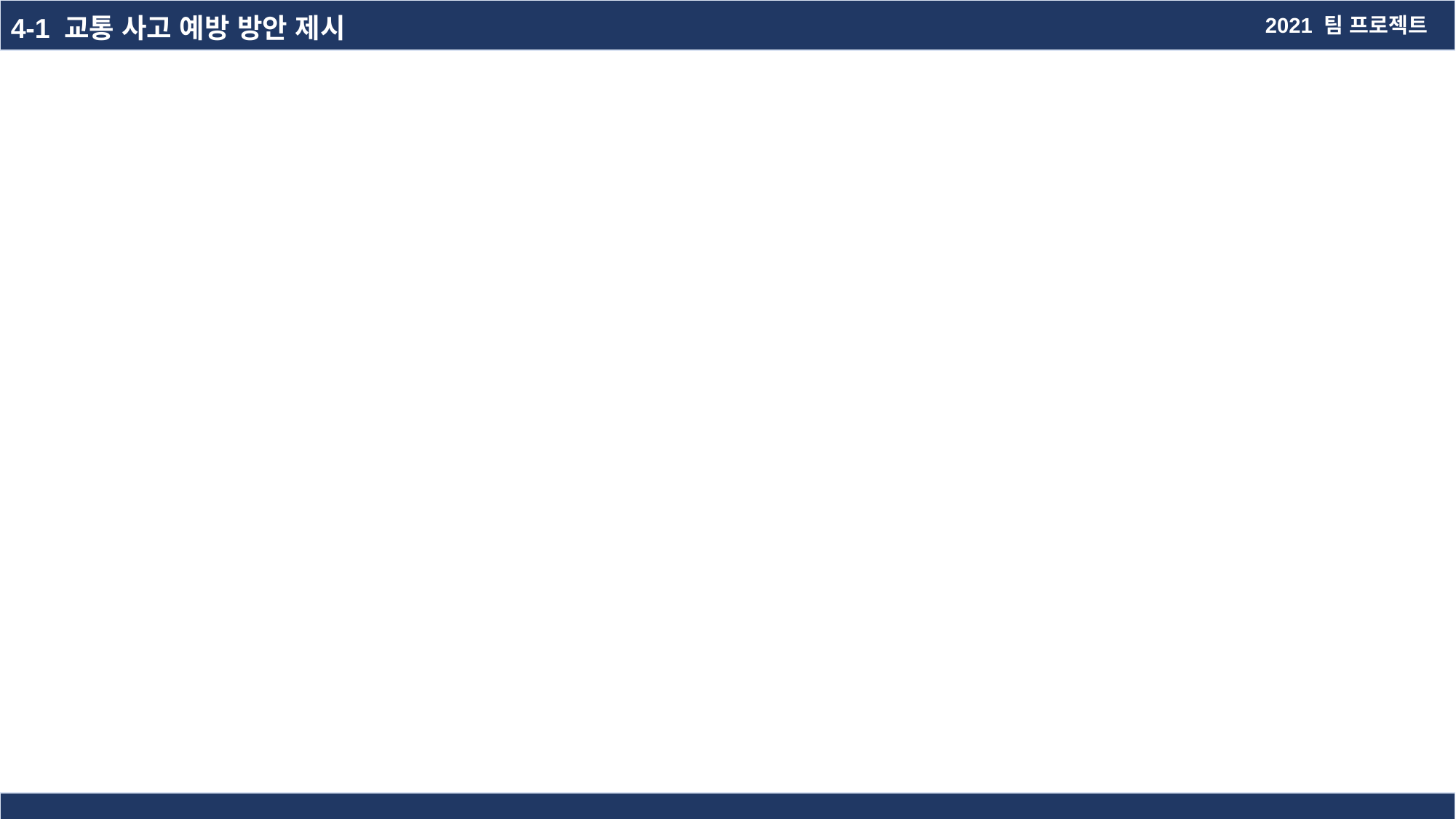

4-1 교통 사고 예방 방안 제시
2021 팀 프로젝트